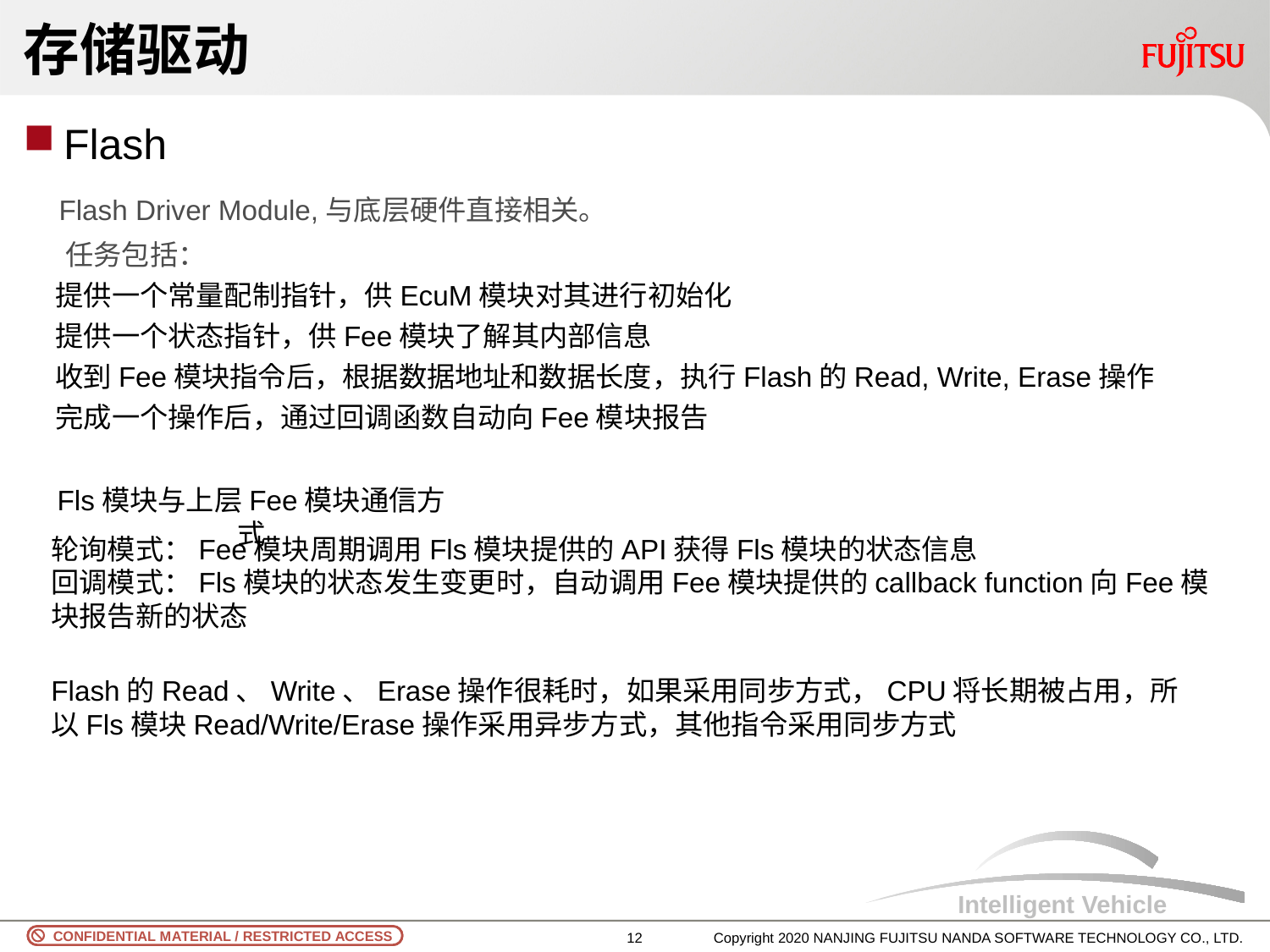

# 存储驱动
Flash
   Flash Driver Module,与底层硬件直接相关。
        任务包括：
    提供一个常量配制指针，供EcuM模块对其进行初始化
    提供一个状态指针，供Fee模块了解其内部信息
    收到Fee模块指令后，根据数据地址和数据长度，执行Flash的Read, Write, Erase操作
    完成一个操作后，通过回调函数自动向Fee模块报告
Fls模块与上层Fee模块通信方式
轮询模式：Fee模块周期调用Fls模块提供的API获得Fls模块的状态信息
回调模式：Fls模块的状态发生变更时，自动调用Fee模块提供的callback function向Fee模块报告新的状态
Flash的Read、Write、Erase操作很耗时，如果采用同步方式，CPU将长期被占用，所以Fls模块Read/Write/Erase操作采用异步方式，其他指令采用同步方式
12
Copyright 2020 NANJING FUJITSU NANDA SOFTWARE TECHNOLOGY CO., LTD.